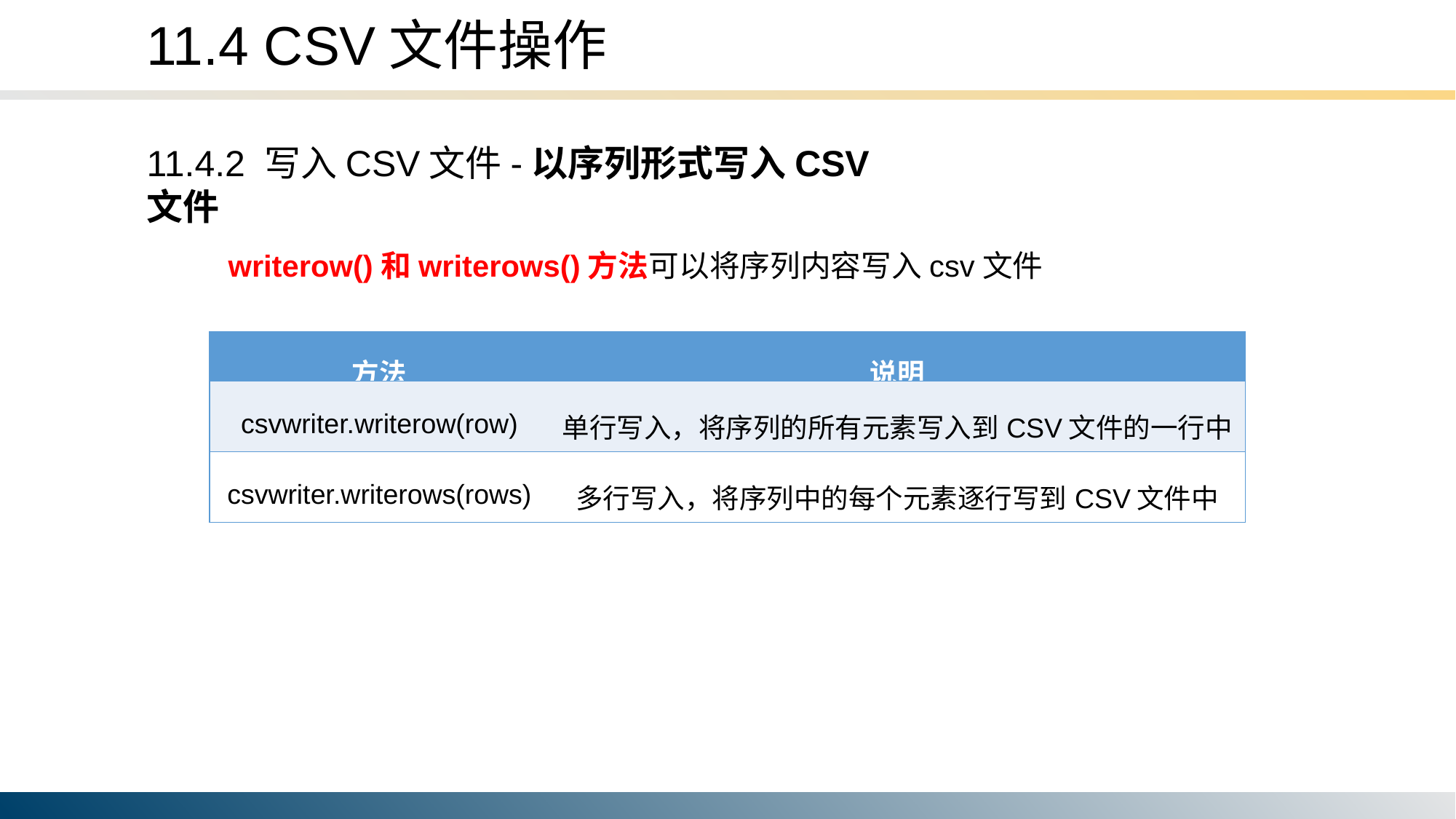

11.4 CSV文件操作
11.4.2 写入CSV文件-以序列形式写入CSV文件
writerow()和writerows()方法可以将序列内容写入csv文件
| 方法 | 说明 |
| --- | --- |
| csvwriter.writerow(row) | 单行写入，将序列的所有元素写入到CSV文件的一行中 |
| csvwriter.writerows(rows) | 多行写入，将序列中的每个元素逐行写到CSV文件中 |